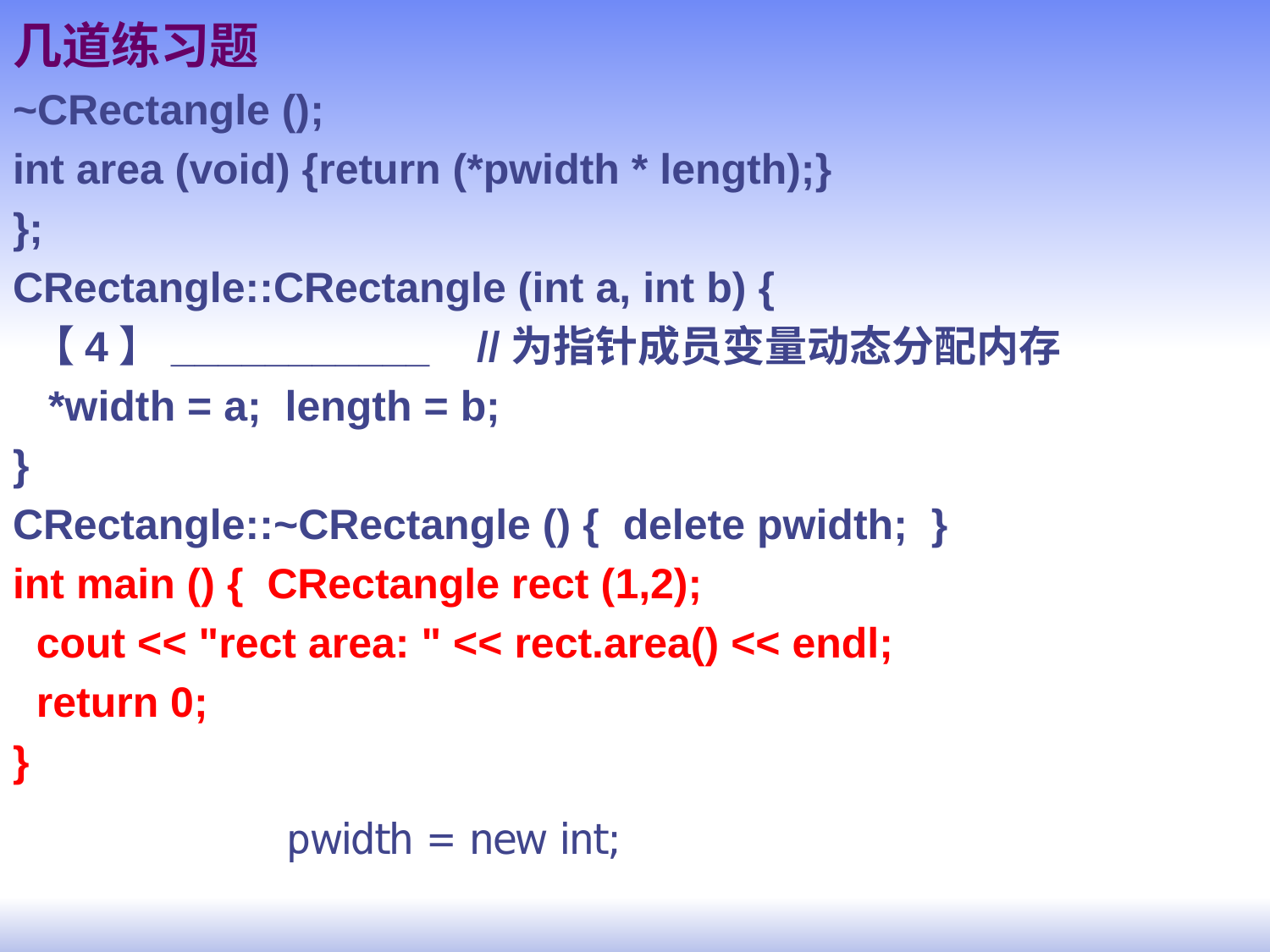

# 几道练习题
~CRectangle ();
int area (void) {return (*pwidth * length);}
};
CRectangle::CRectangle (int a, int b) {
 【4】___________    //为指针成员变量动态分配内存
   *width = a;  length = b;
}
CRectangle::~CRectangle () {  delete pwidth;  }
int main () {  CRectangle rect (1,2);
  cout << "rect area: " << rect.area() << endl;
  return 0;
}
pwidth = new int;